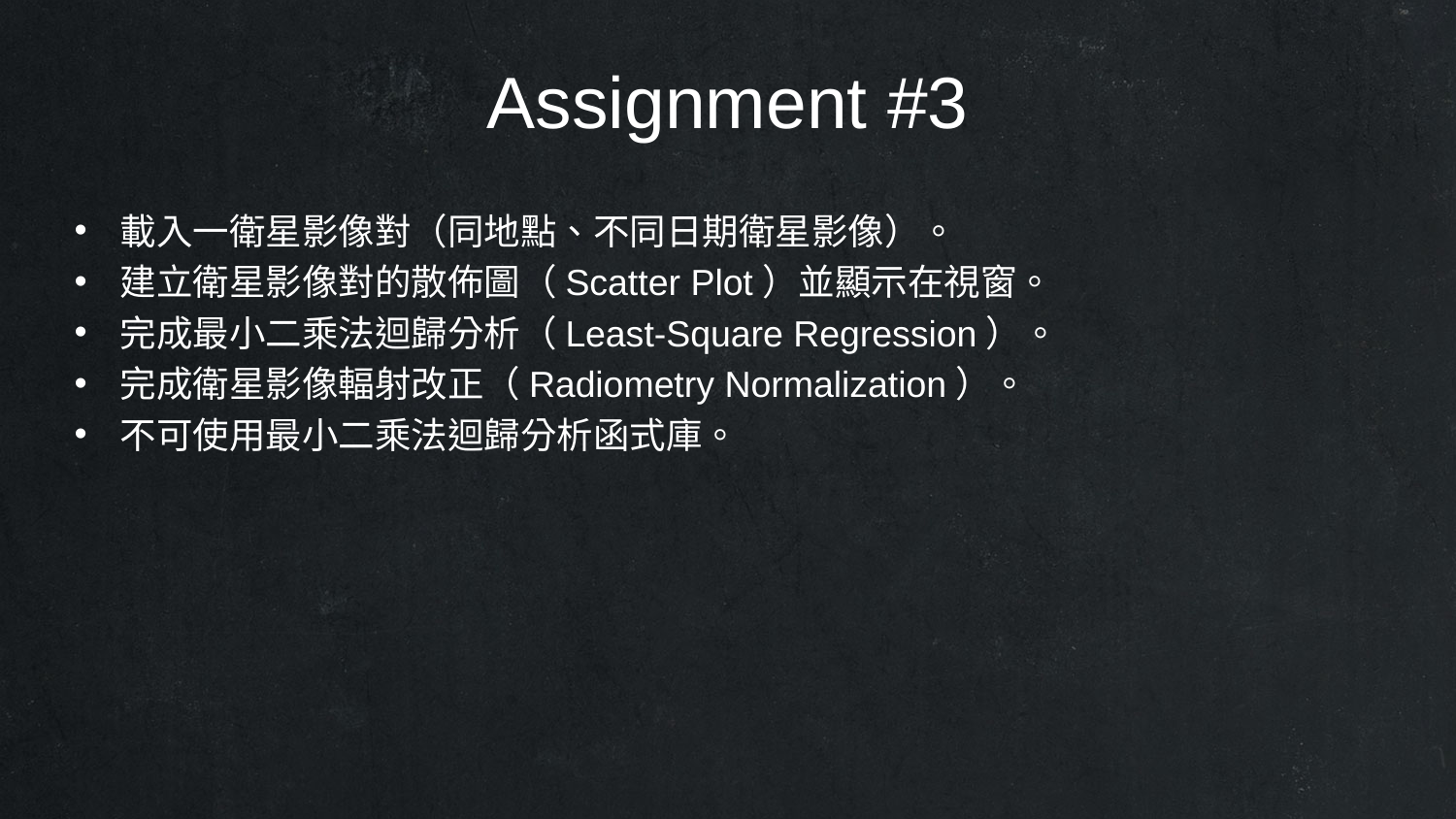

Assignment #3
載入一衛星影像對（同地點、不同日期衛星影像）。
建立衛星影像對的散佈圖（Scatter Plot）並顯示在視窗。
完成最小二乘法迴歸分析（Least-Square Regression）。
完成衛星影像輻射改正（Radiometry Normalization）。
不可使用最小二乘法迴歸分析函式庫。